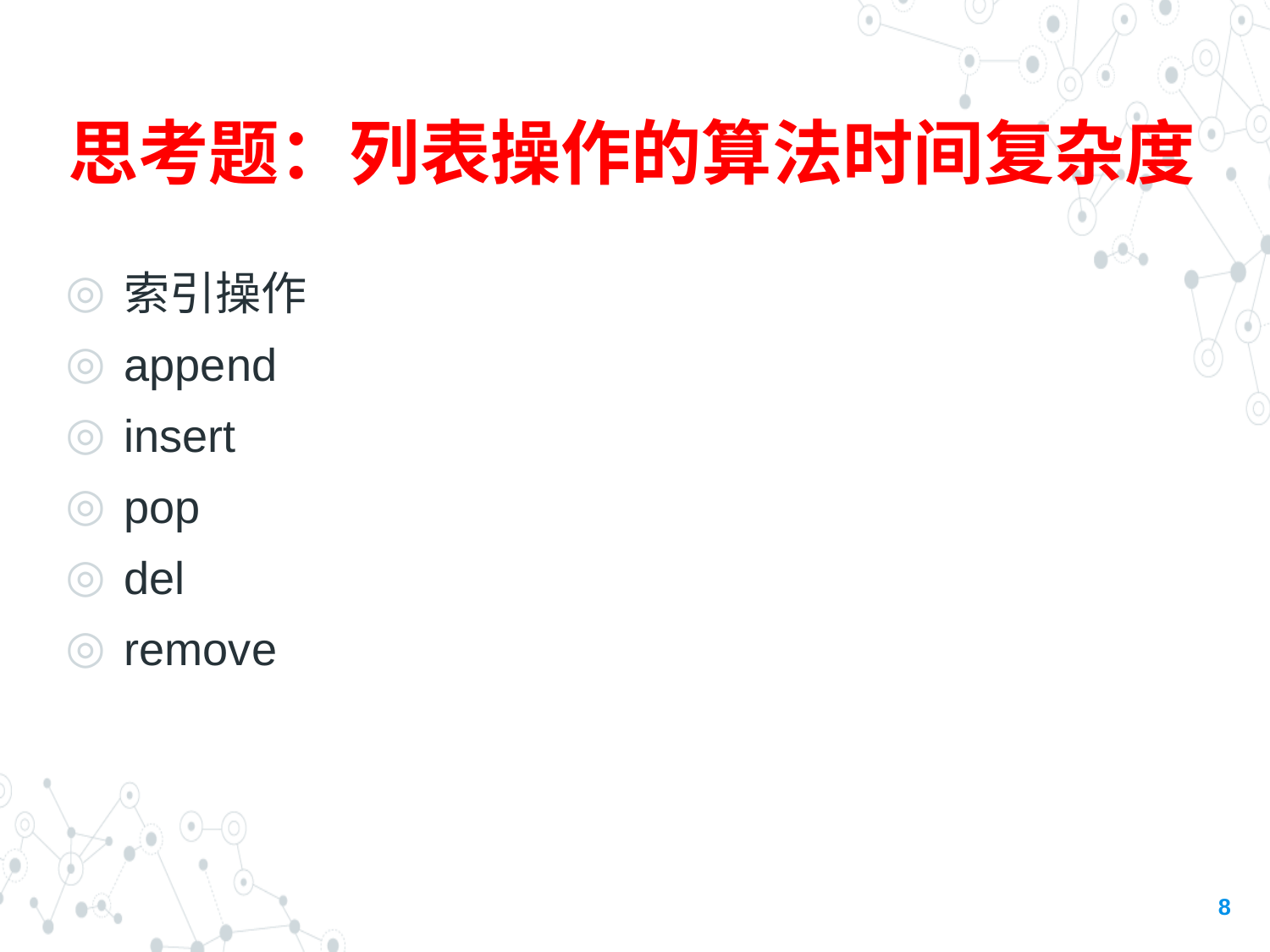

# 思考题：列表操作的算法时间复杂度
索引操作
append
insert
pop
del
remove

8